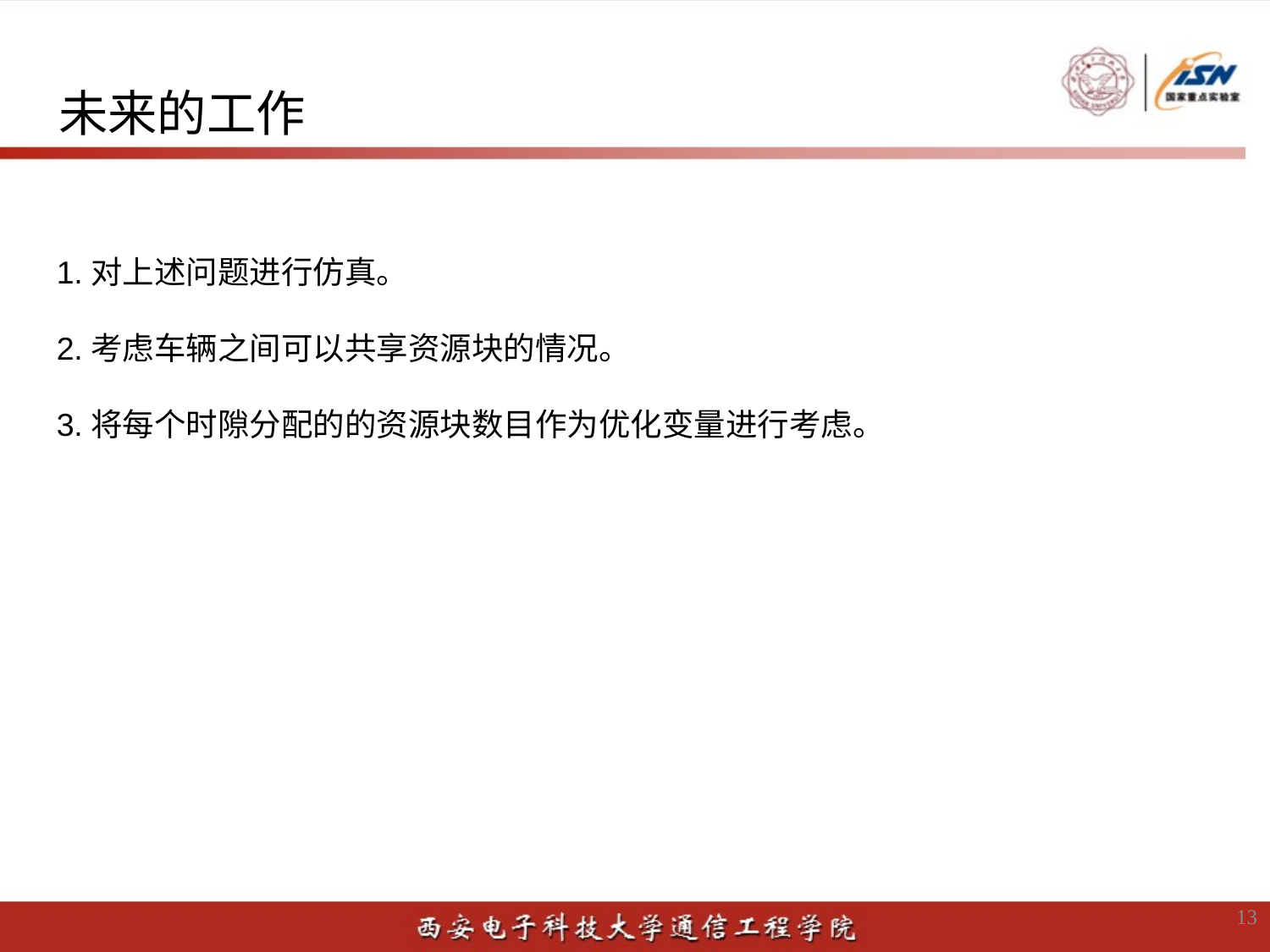

未来的工作

1.对上述问题进行仿真。

2.考虑车辆之间可以共享资源块的情况。

3.将每个时隙分配的的资源块数目作为优化变量进行考虑。

13